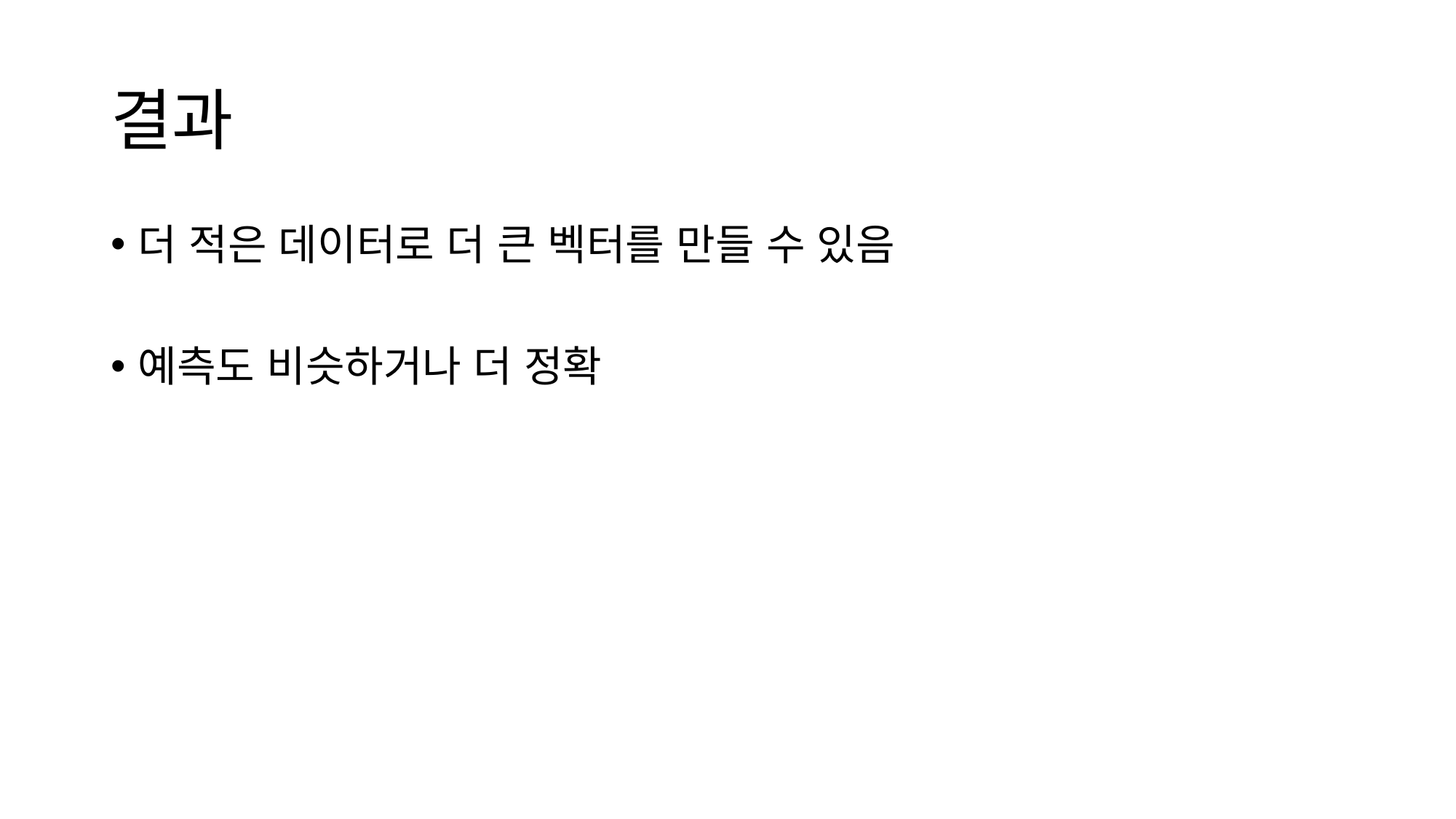

# 결과
더 적은 데이터로 더 큰 벡터를 만들 수 있음

예측도 비슷하거나 더 정확